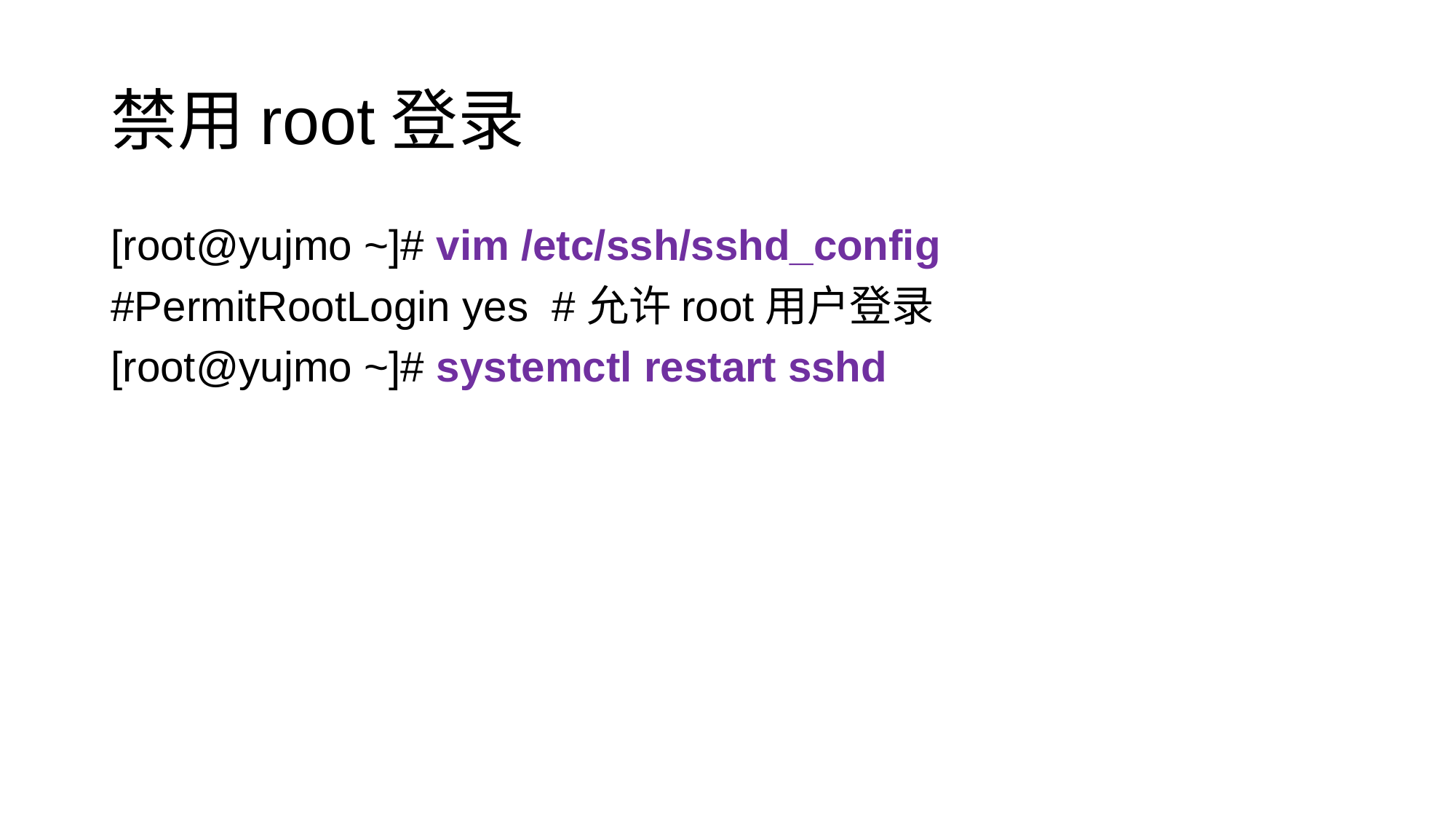

# 禁用root登录
[root@yujmo ~]# vim /etc/ssh/sshd_config
#PermitRootLogin yes  #允许root用户登录
[root@yujmo ~]# systemctl restart sshd